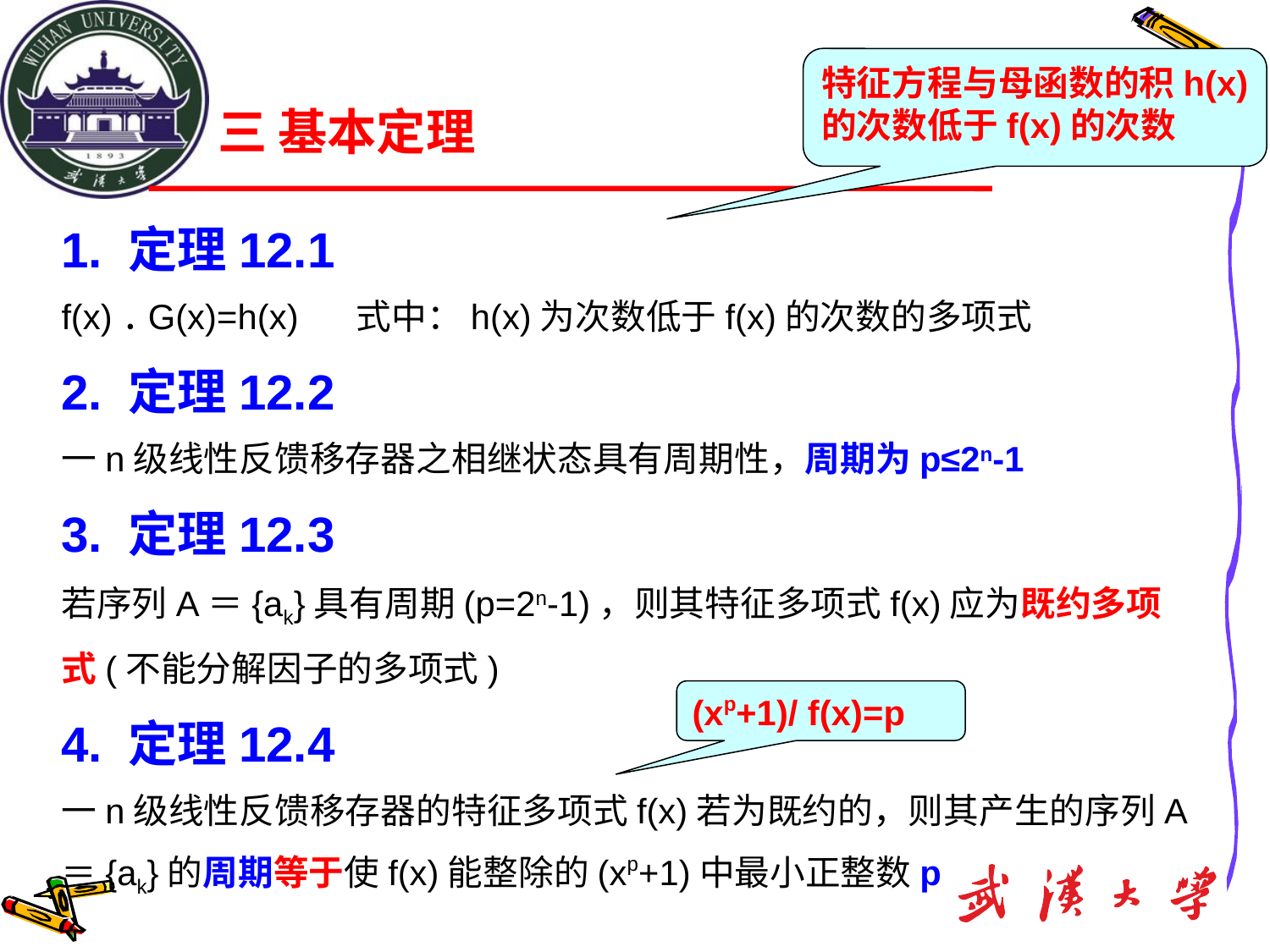

特征方程与母函数的积h(x)的次数低于f(x)的次数
# 三 基本定理
1. 定理12.1
f(x)﹒G(x)=h(x)     式中：h(x)为次数低于f(x)的次数的多项式
2. 定理12.2
一n级线性反馈移存器之相继状态具有周期性，周期为p≤2n-1
3. 定理12.3
若序列A＝{ak}具有周期(p=2n-1)，则其特征多项式f(x)应为既约多项式(不能分解因子的多项式)
4. 定理12.4
一n级线性反馈移存器的特征多项式f(x)若为既约的，则其产生的序列A＝{ak}的周期等于使f(x)能整除的(xp+1)中最小正整数p
(xp+1)/ f(x)=p